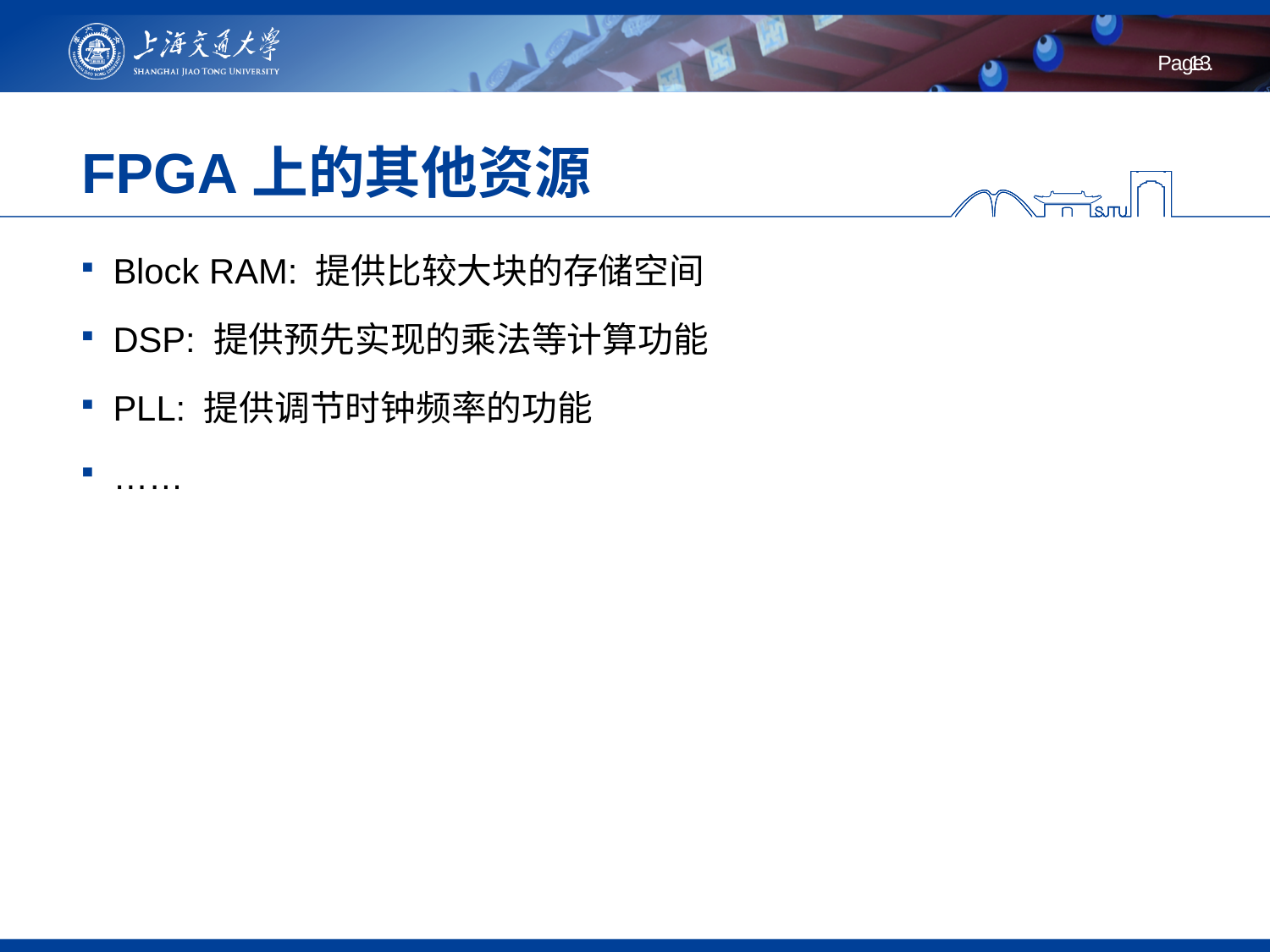

# FPGA上的其他资源
Block RAM: 提供比较大块的存储空间
DSP: 提供预先实现的乘法等计算功能
PLL: 提供调节时钟频率的功能
……